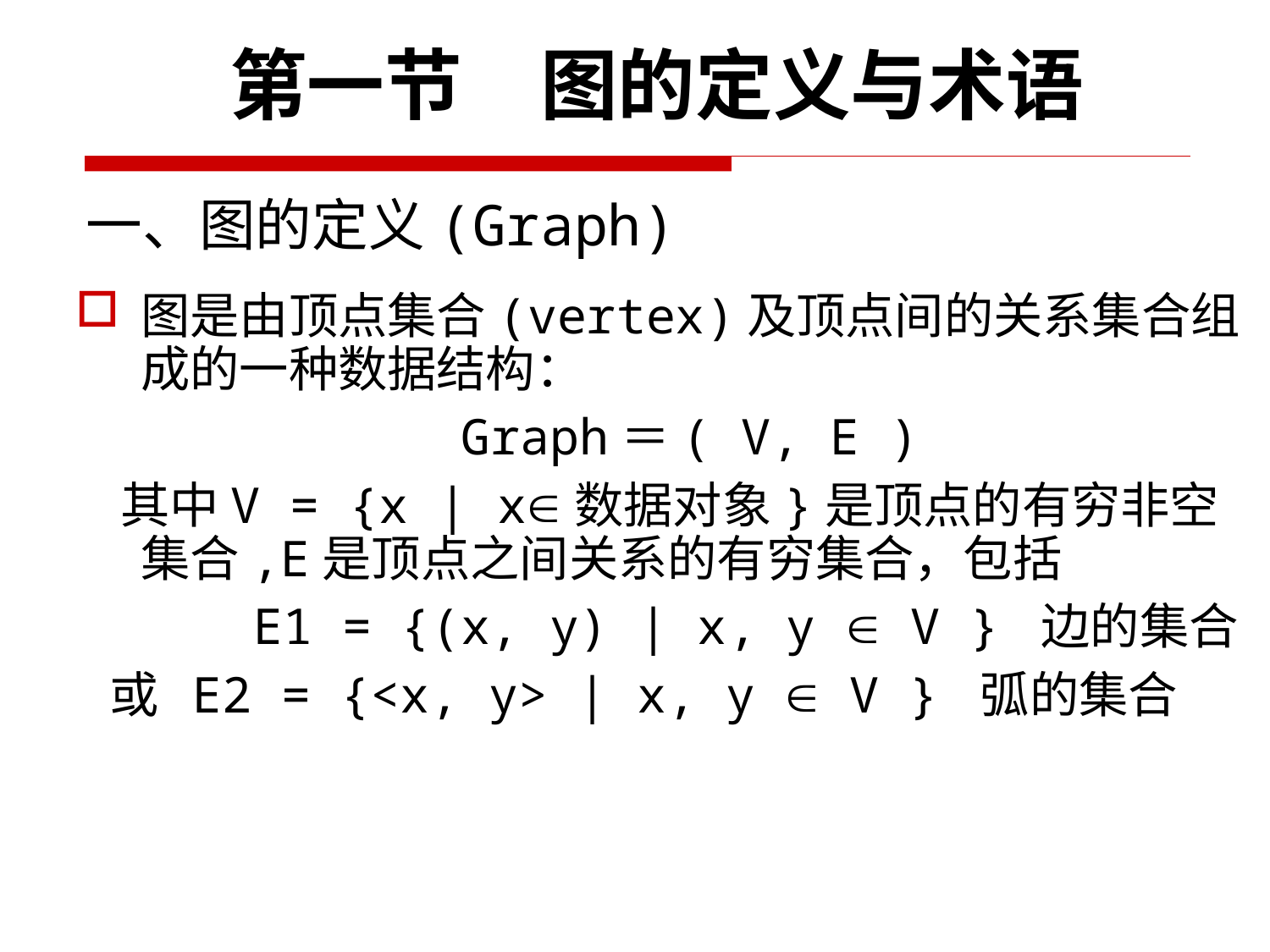

第一节　图的定义与术语
# 一、图的定义(Graph)
图是由顶点集合(vertex)及顶点间的关系集合组成的一种数据结构：
             Graph＝( V, E )
   其中V = {x | x∈数据对象}是顶点的有穷非空集合,E是顶点之间关系的有穷集合，包括
      E1 = {(x, y) | x, y ∈ V } 边的集合
  或  E2 = {<x, y> | x, y ∈ V } 弧的集合